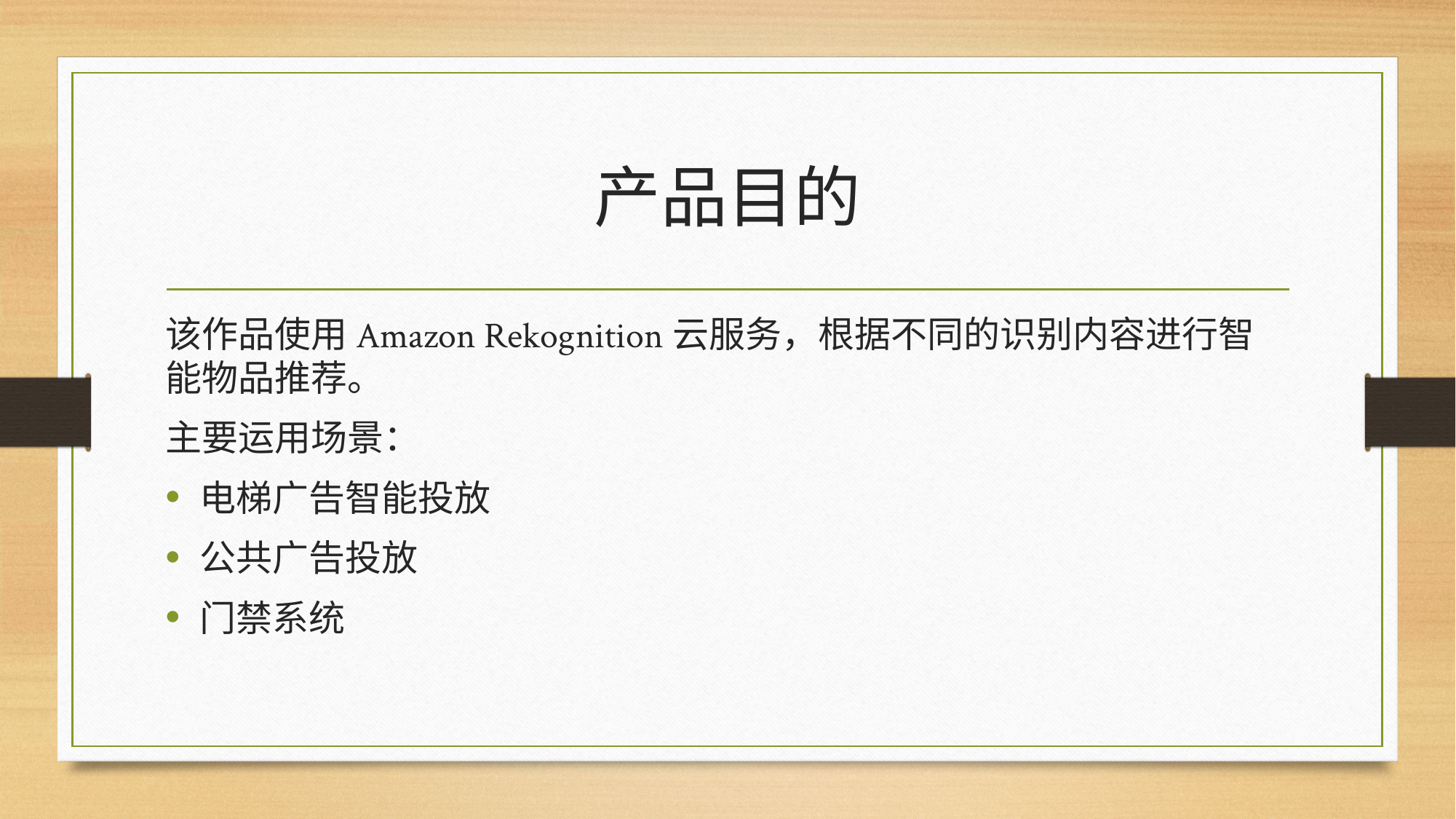

# 产品目的
该作品使用Amazon Rekognition云服务，根据不同的识别内容进行智能物品推荐。
主要运用场景：
电梯广告智能投放
公共广告投放
门禁系统